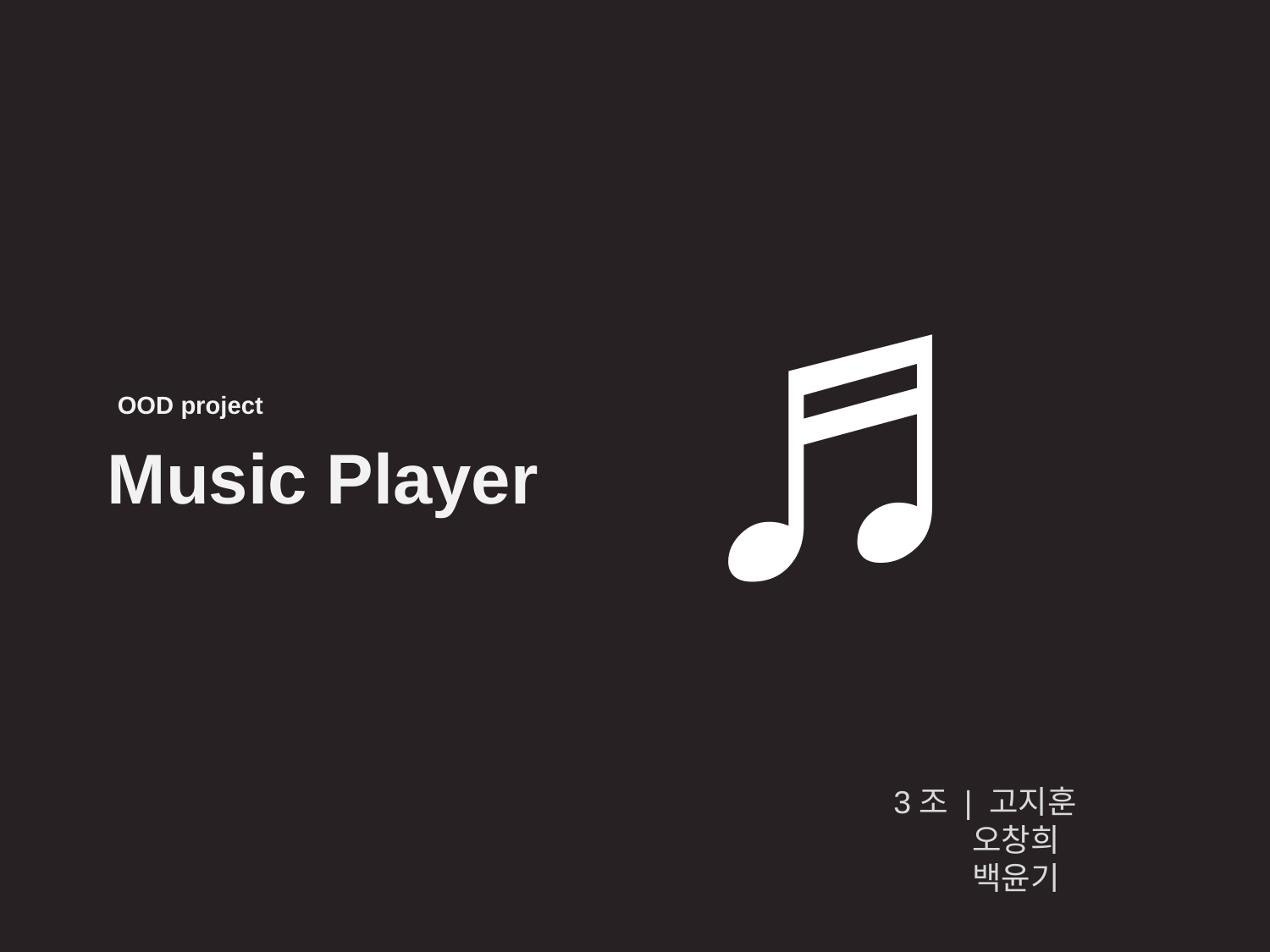

♬
OOD project
Music Player
3조 | 고지훈
        오창희
        백윤기